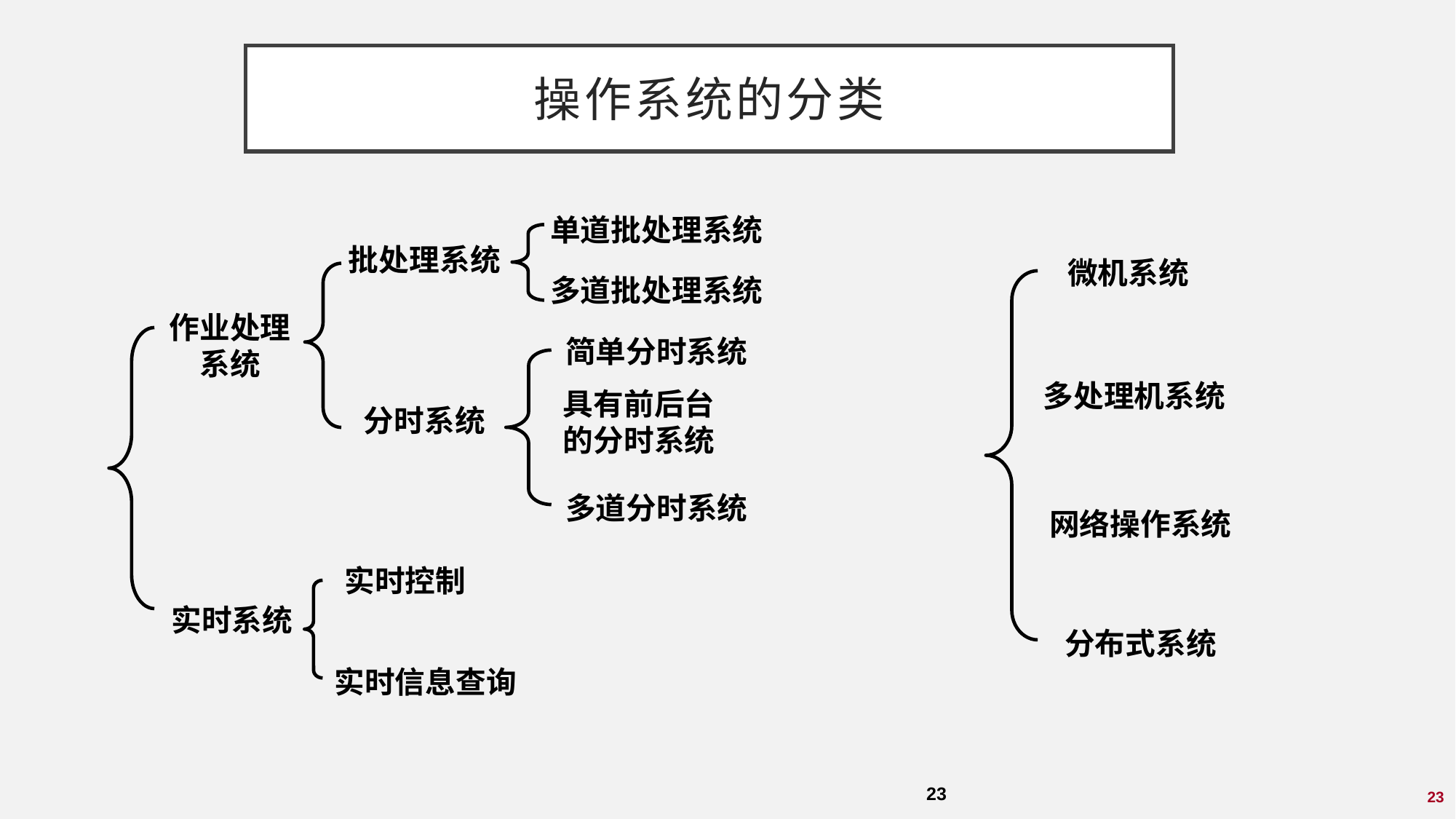

# 操作系统的分类
单道批处理系统

批处理系统

多道批处理系统
作业处理
系统

简单分时系统

具有前后台
的分时系统
分时系统
多道分时系统
实时控制

实时系统
实时信息查询
微机系统

多处理机系统
网络操作系统
分布式系统
23
23